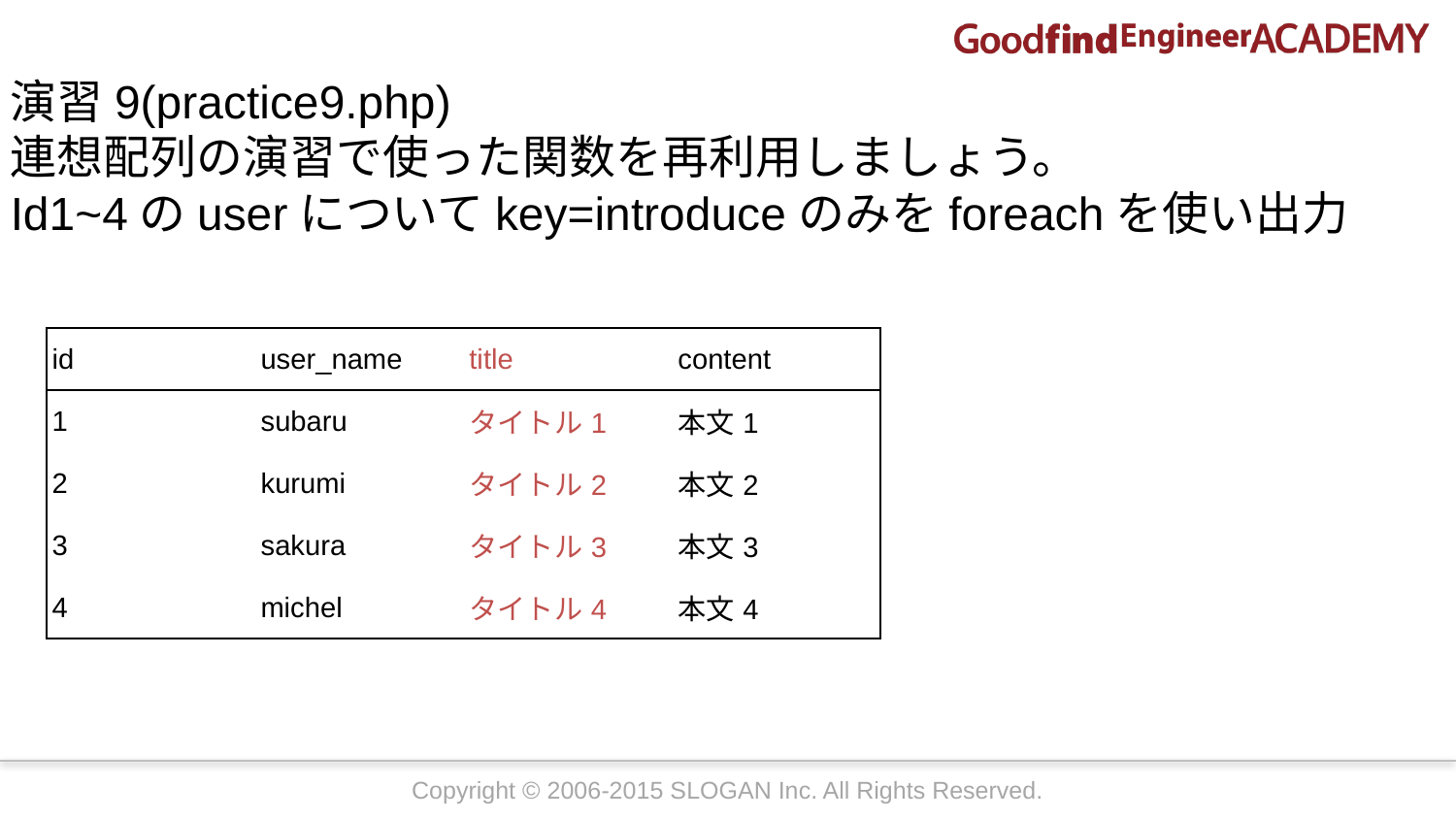

演習9(practice9.php)
連想配列の演習で使った関数を再利用しましょう。
Id1~4のuserについてkey=introduceのみをforeachを使い出力
| id | user\_name | title | content |
| --- | --- | --- | --- |
| 1 | subaru | タイトル1 | 本文1 |
| 2 | kurumi | タイトル2 | 本文2 |
| 3 | sakura | タイトル3 | 本文3 |
| 4 | michel | タイトル4 | 本文4 |